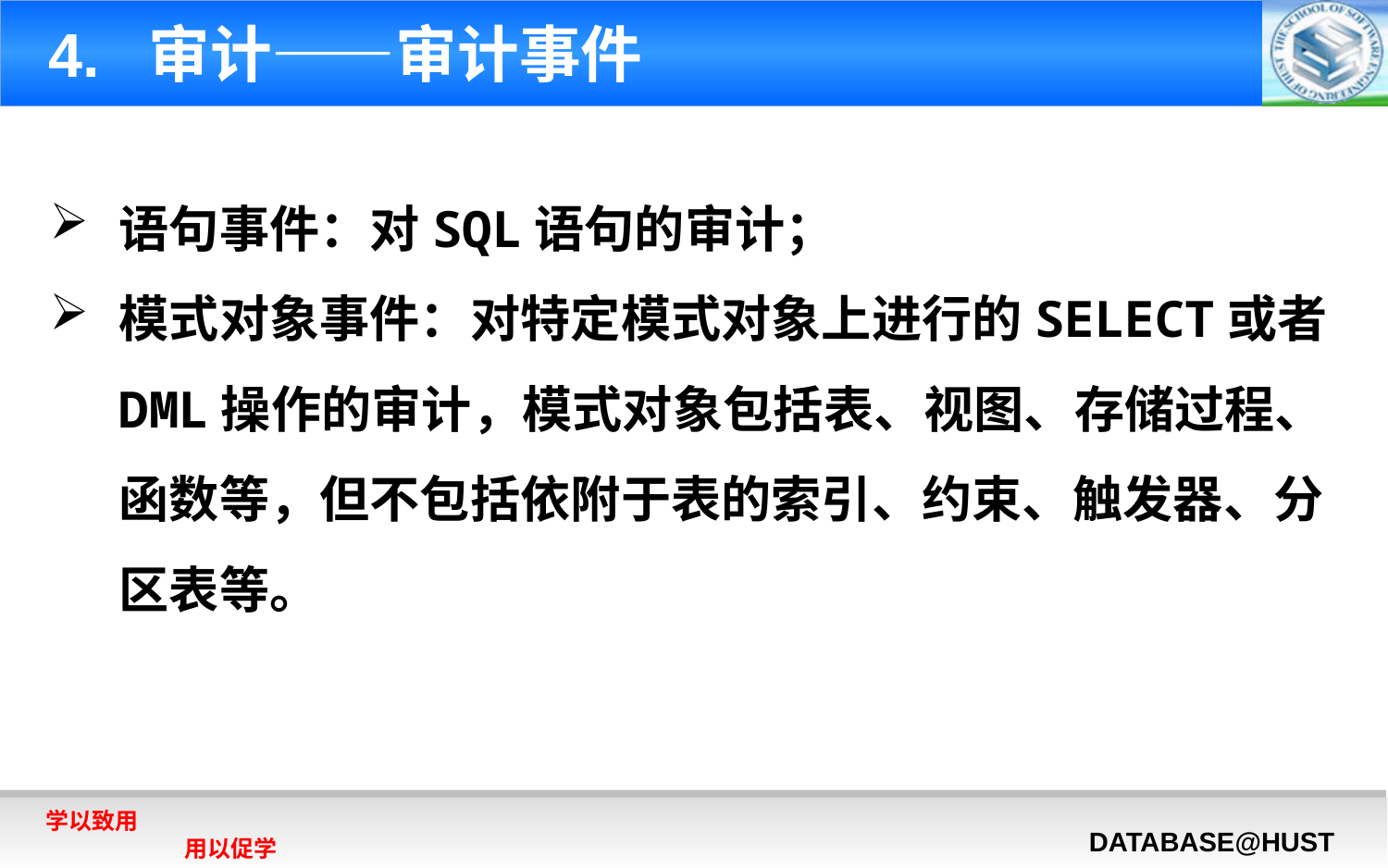

# 4.  审计——审计事件
语句事件：对SQL语句的审计；
模式对象事件：对特定模式对象上进行的SELECT或者DML操作的审计，模式对象包括表、视图、存储过程、函数等，但不包括依附于表的索引、约束、触发器、分区表等。